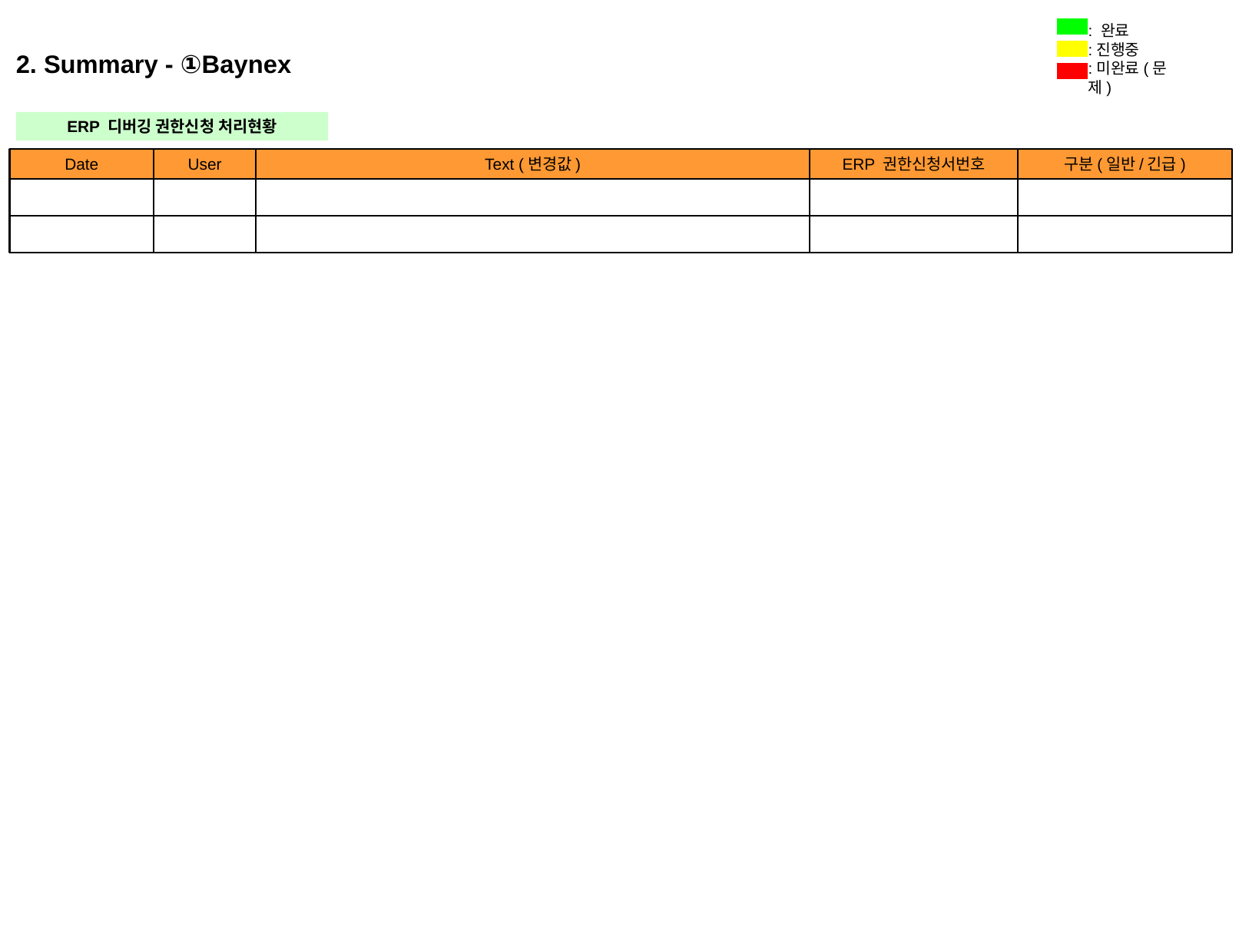

: 완료
:진행중
:미완료(문제)

2. Summary - ①Baynex

ERP 디버깅 권한신청 처리현황
Date
User
Text (변경값)
ERP 권한신청서번호
구분(일반/긴급)